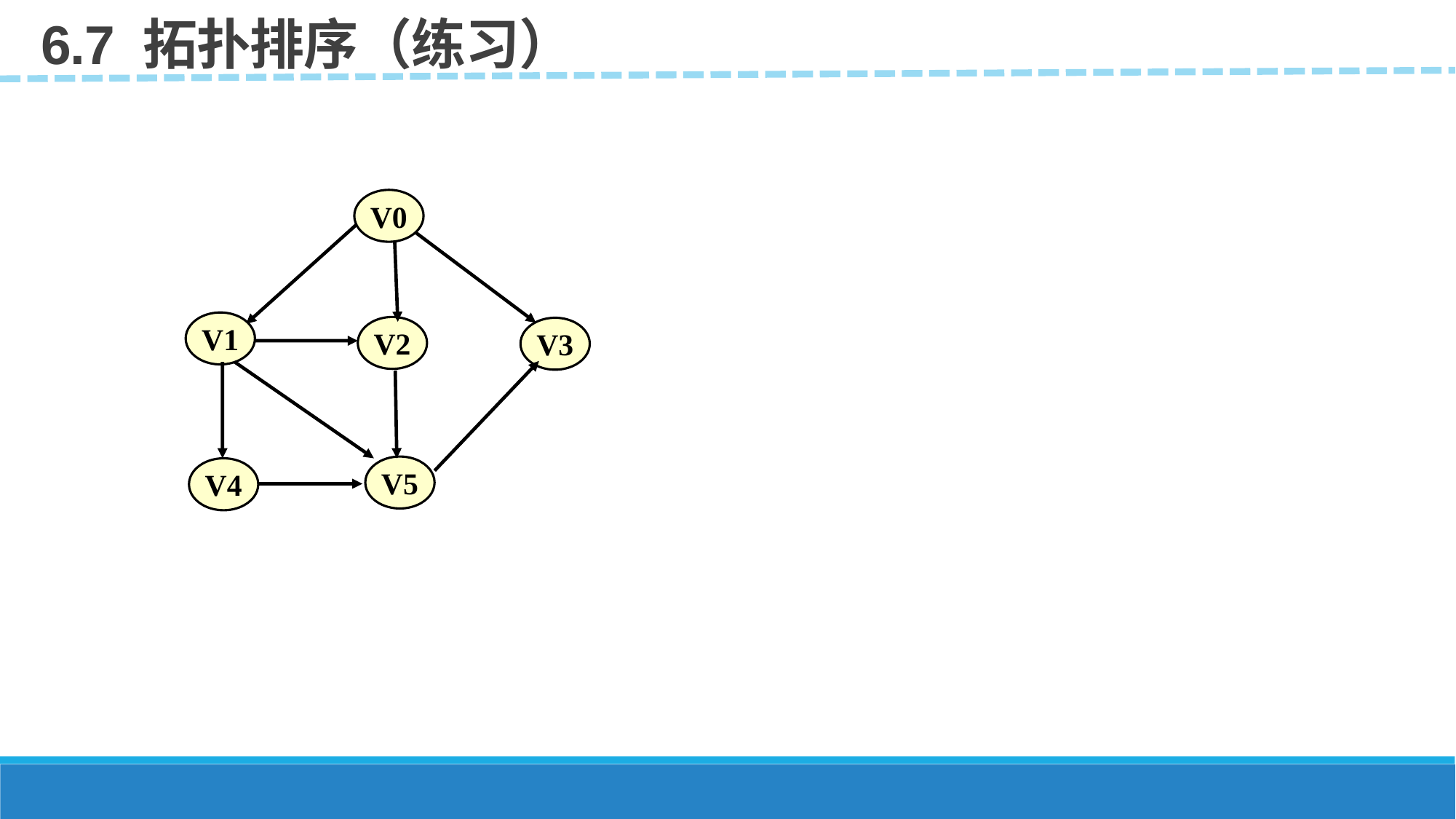

6.7 拓扑排序（练习）
V0

V1
V2
V3

V5
V4